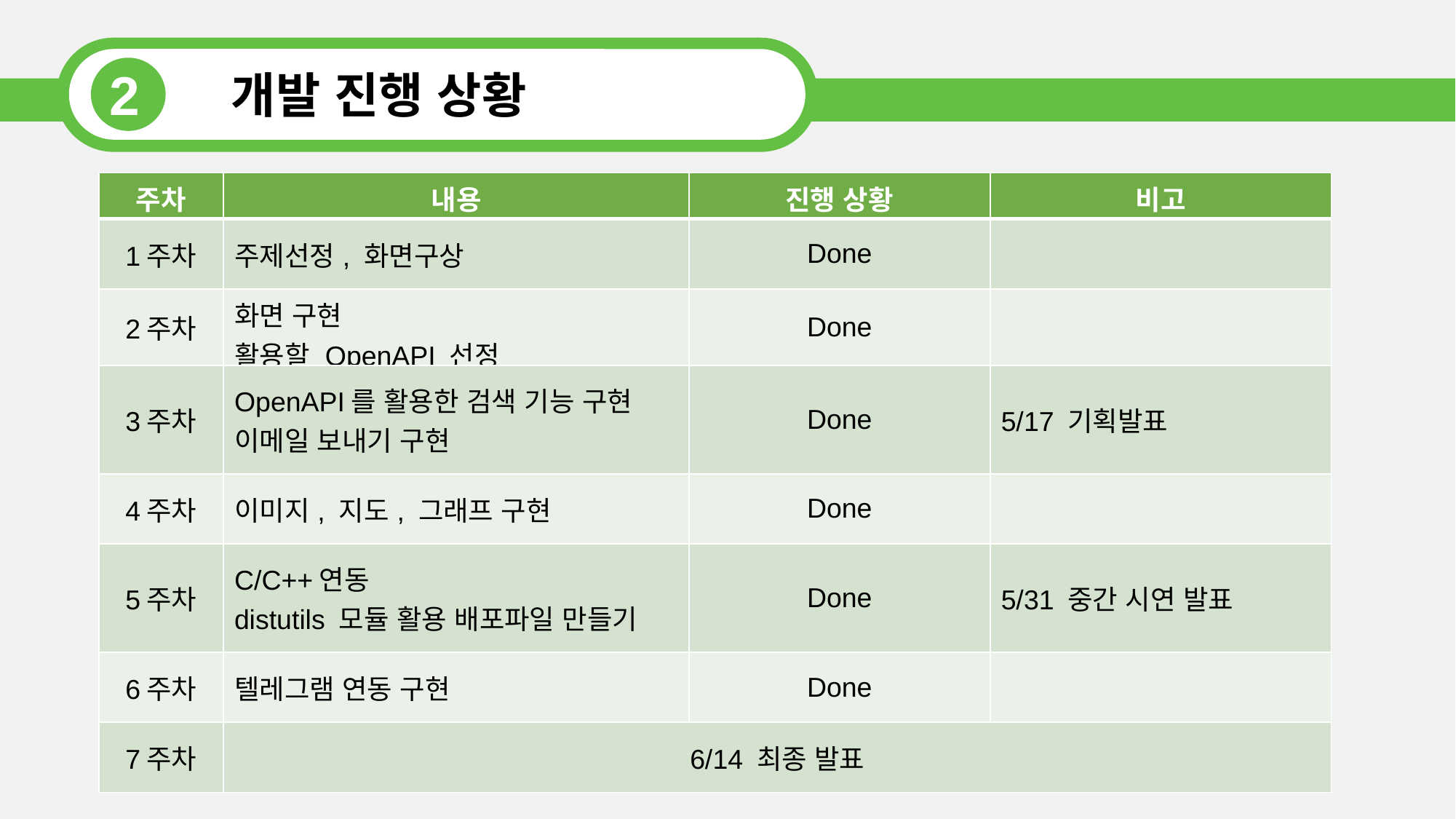

2

개발 진행 상황

| 주차 | 내용 | 진행 상황 | 비고 |
| --- | --- | --- | --- |
| 1주차 | 주제선정, 화면구상 | Done |  |
| 2주차 | 화면 구현 활용할 OpenAPI 선정 | Done |  |
| 3주차 | OpenAPI를 활용한 검색 기능 구현 이메일 보내기 구현 | Done | 5/17 기획발표 |
| 4주차 | 이미지, 지도, 그래프 구현 | Done |  |
| 5주차 | C/C++연동 distutils 모듈 활용 배포파일 만들기 | Done | 5/31 중간 시연 발표 |
| 6주차 | 텔레그램 연동 구현 | Done |  |
| 7주차 | 6/14 최종 발표 |  |  |